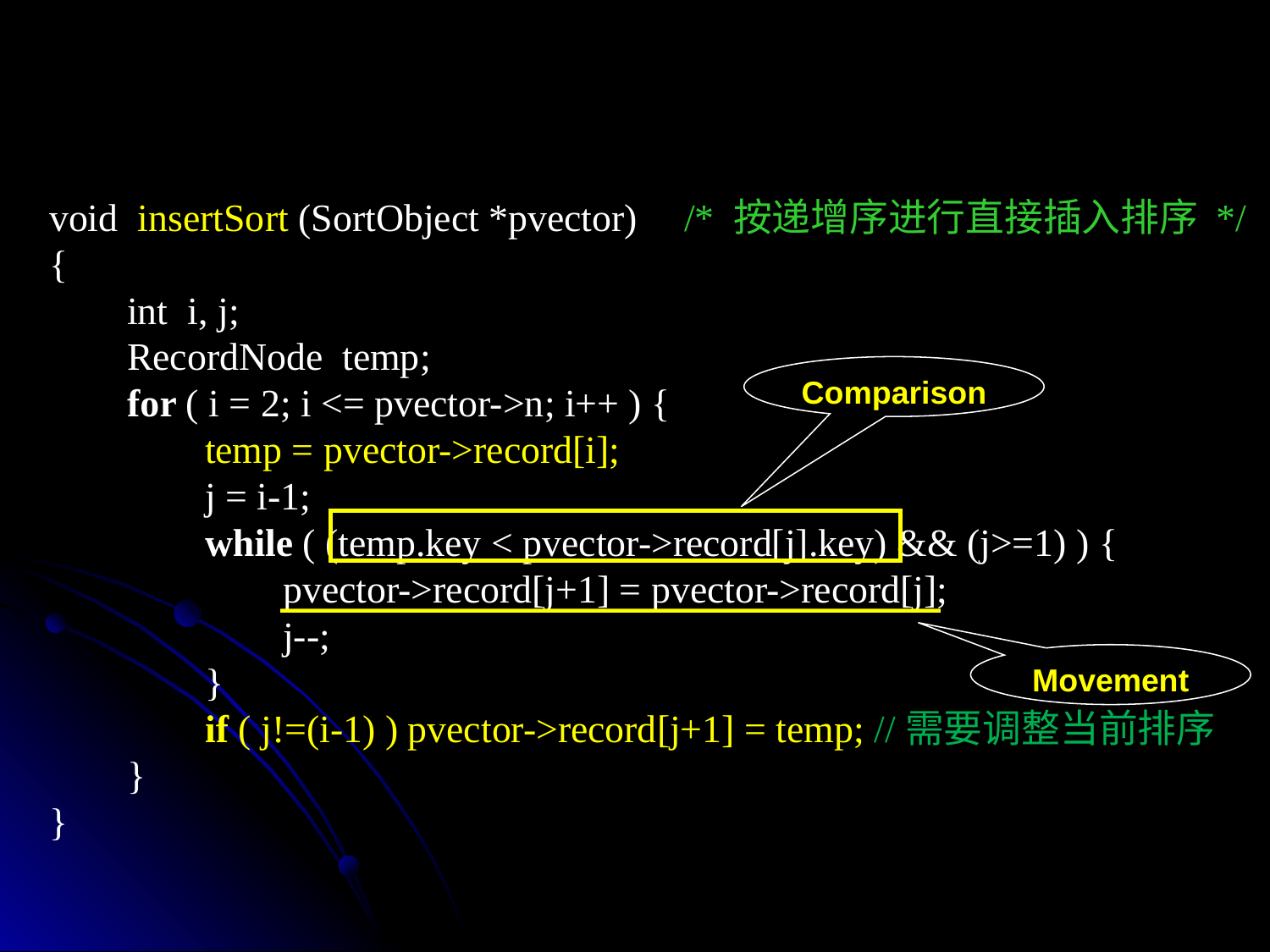

void  insertSort (SortObject *pvector)	/* 按递增序进行直接插入排序 */
{
        int  i, j;
        RecordNode  temp;
        for ( i = 2; i <= pvector->n; i++ ) {
                temp = pvector->record[i];
                j = i-1;
                while ( (temp.key < pvector->record[j].key) && (j>=1) ) {
                        pvector->record[j+1] = pvector->record[j];
                        j--;
                }
                if ( j!=(i-1) ) pvector->record[j+1] = temp; //需要调整当前排序
        }
}
Comparison

Movement